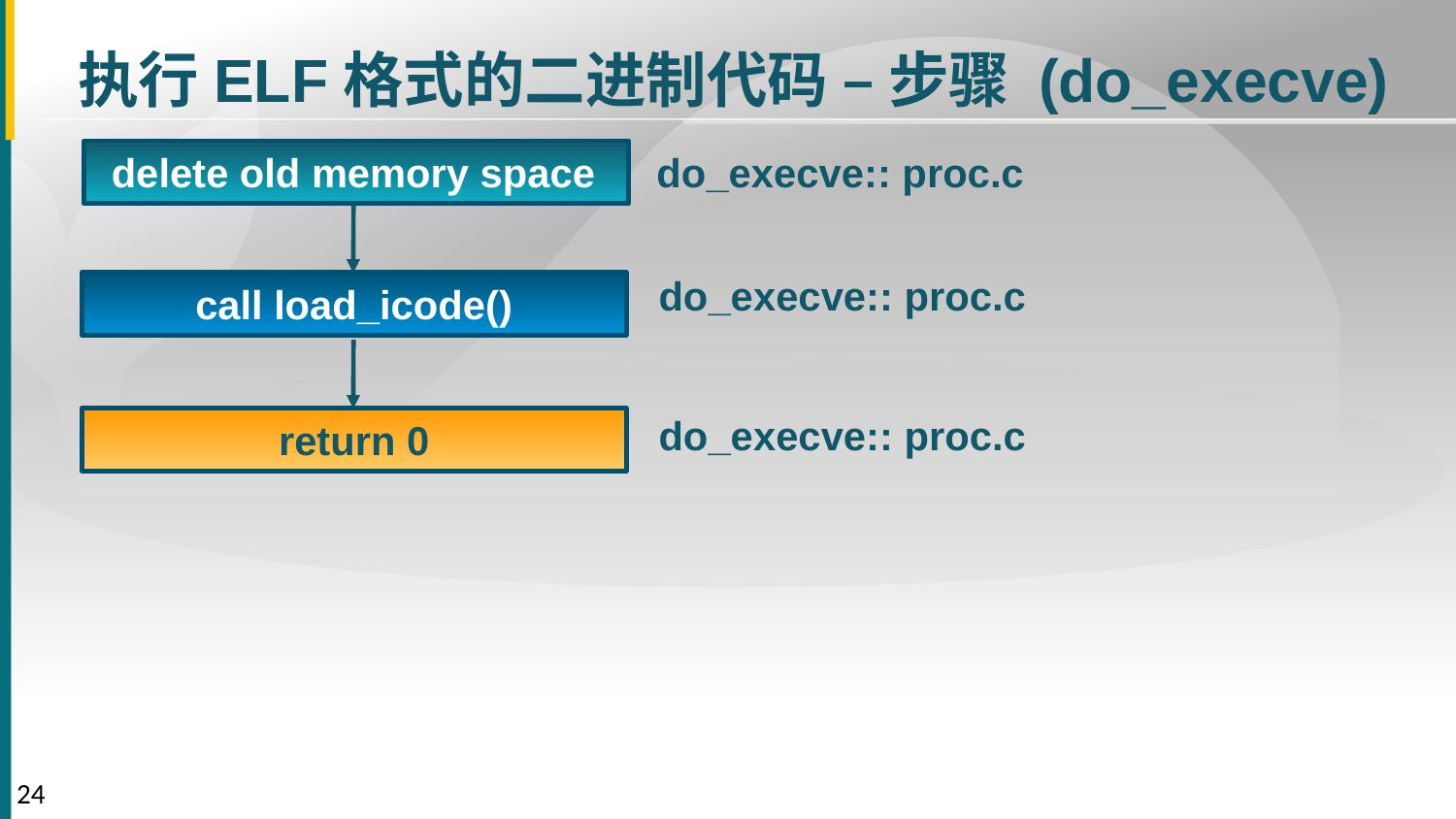

执行ELF格式的二进制代码 – 步骤 (do_execve)
delete old memory space

do_execve:: proc.c
do_execve:: proc.c
call load_icode()

do_execve:: proc.c
return 0

24